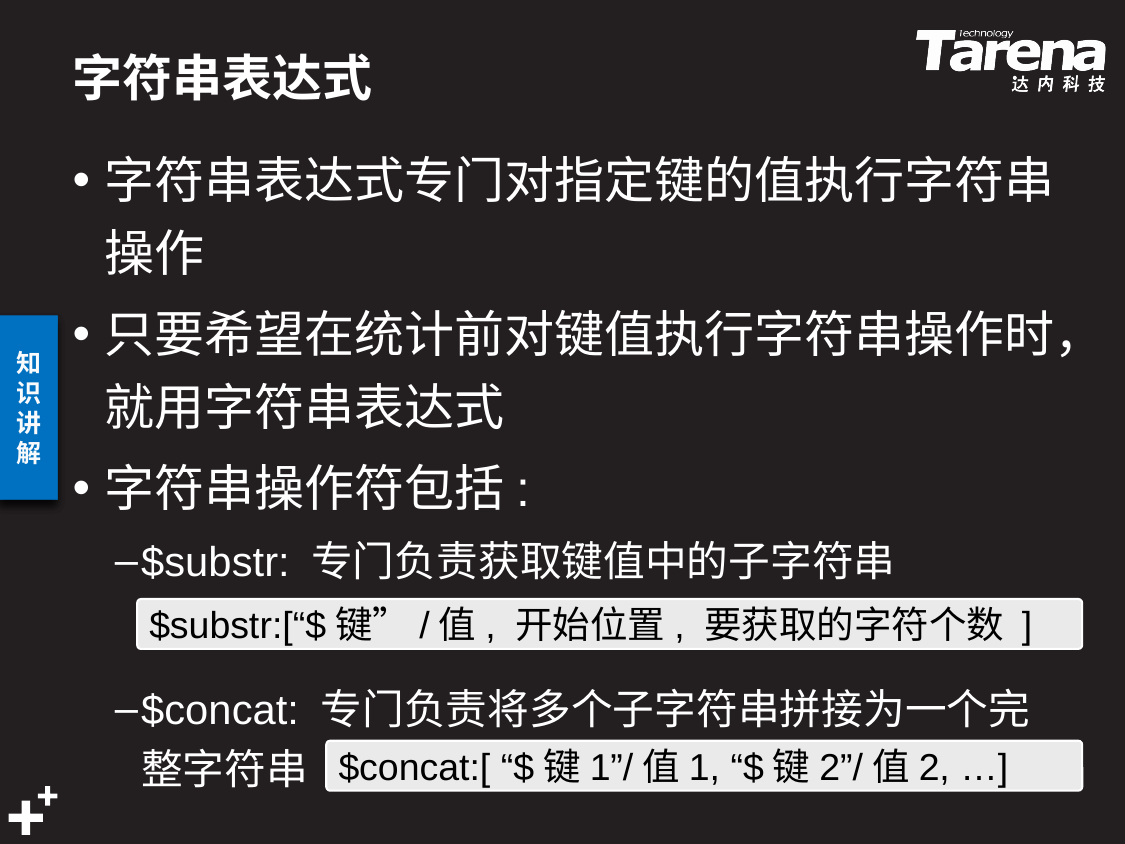

# 字符串表达式
字符串表达式专门对指定键的值执行字符串操作
只要希望在统计前对键值执行字符串操作时，就用字符串表达式
字符串操作符包括:
$substr: 专门负责获取键值中的子字符串

$concat: 专门负责将多个子字符串拼接为一个完整字符串

$toLower或$toUpper: 专门负责将字符串转换大小写
$substr:[“$键”/值, 开始位置, 要获取的字符个数 ]
$concat:[ “$键1”/值1, “$键2”/值2, …]